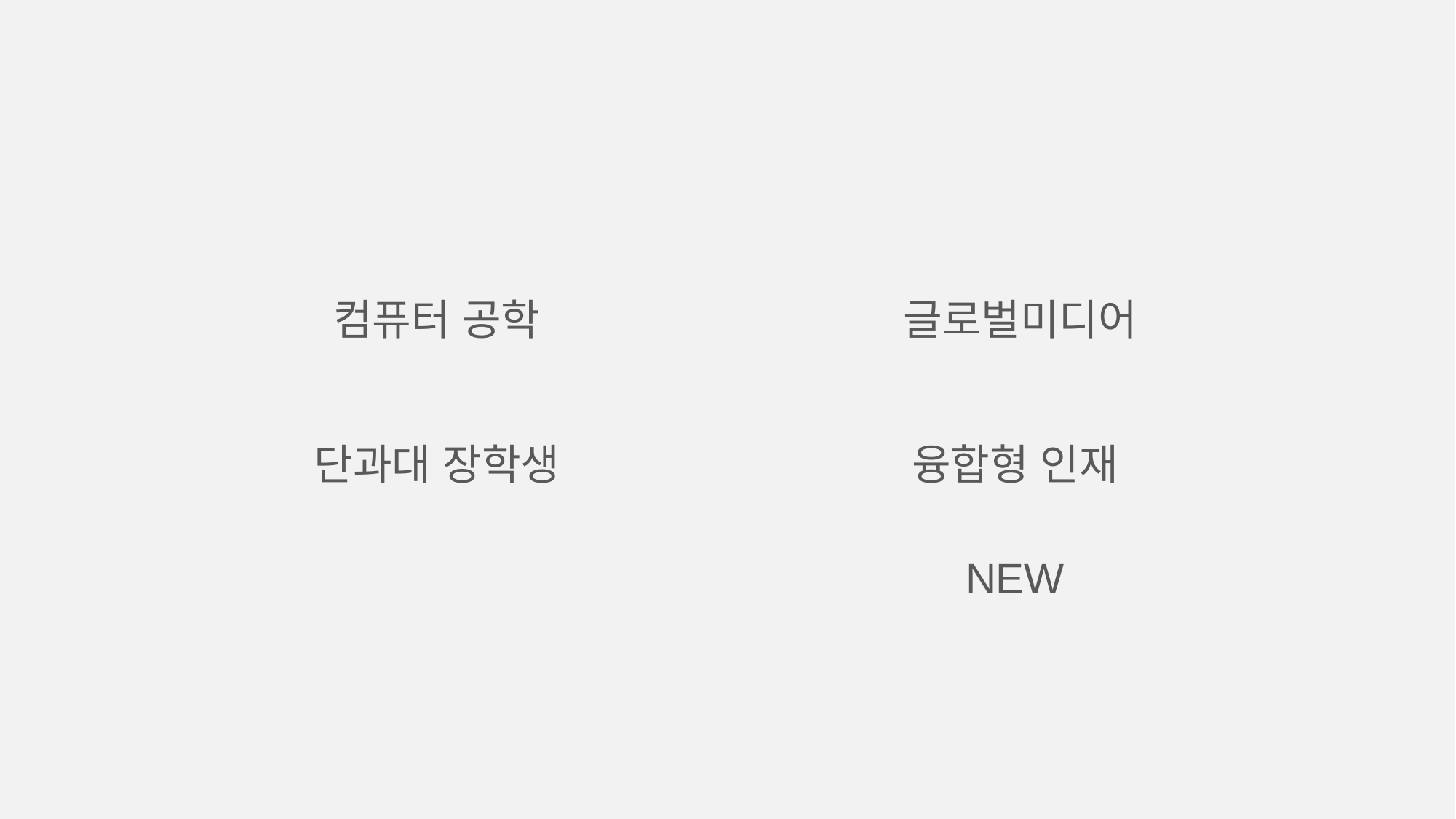

컴퓨터 공학
글로벌미디어
단과대 장학생
융합형 인재
NEW